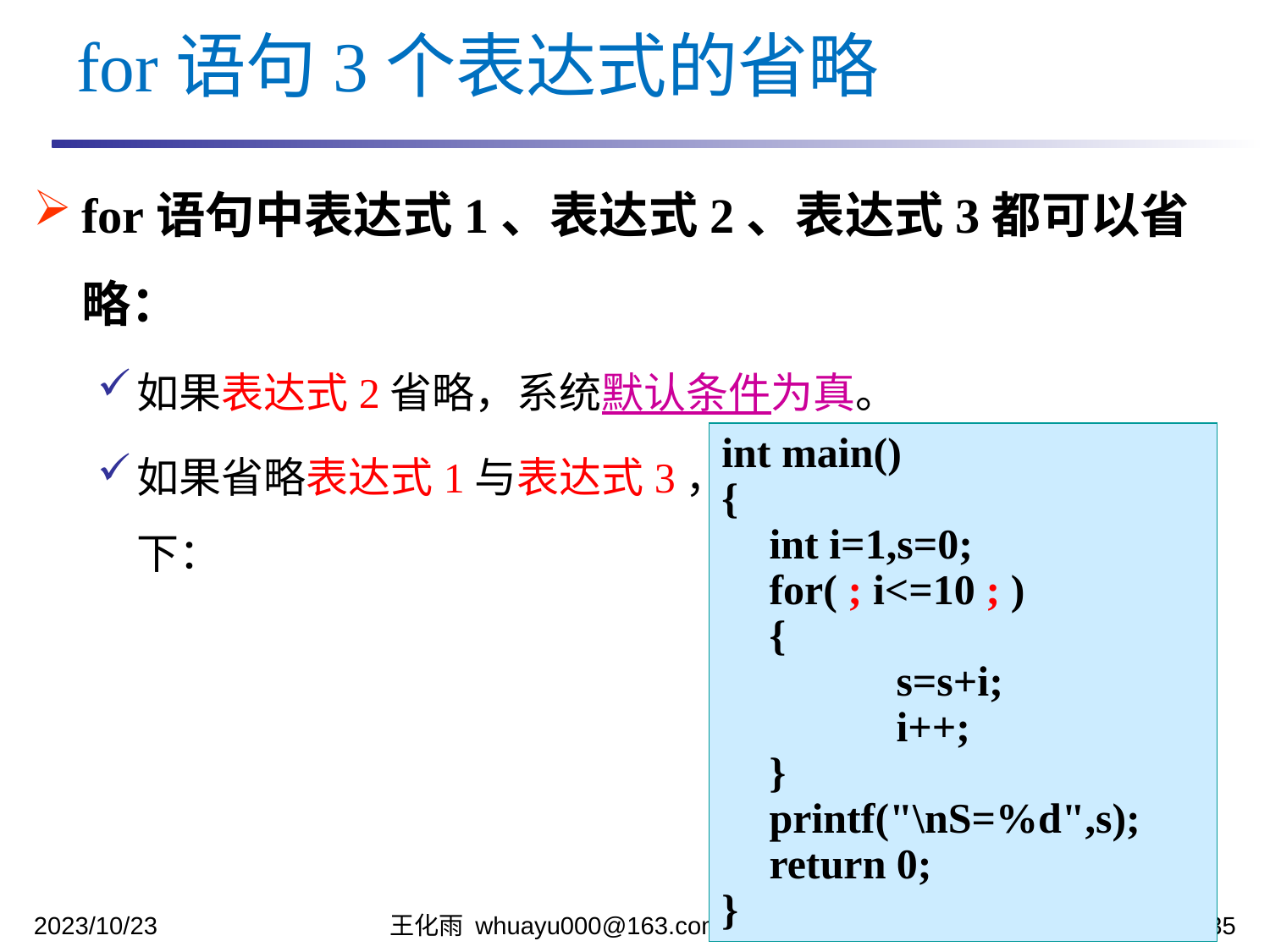

for语句3个表达式的省略
for语句中表达式1、表达式2、表达式3都可以省略：
如果表达式2省略，系统默认条件为真。
如果省略表达式1与表达式3，则与while相同功能。如下：
int main()
{
	int i=1,s=0;
  	for( ; i<=10 ; )
	{
    		s=s+i;
    		i++;
  	}
  	printf("\nS=%d",s);
	return 0;
}
2023/10/23
王化雨 whuayu000@163.com 13306442222
21/35